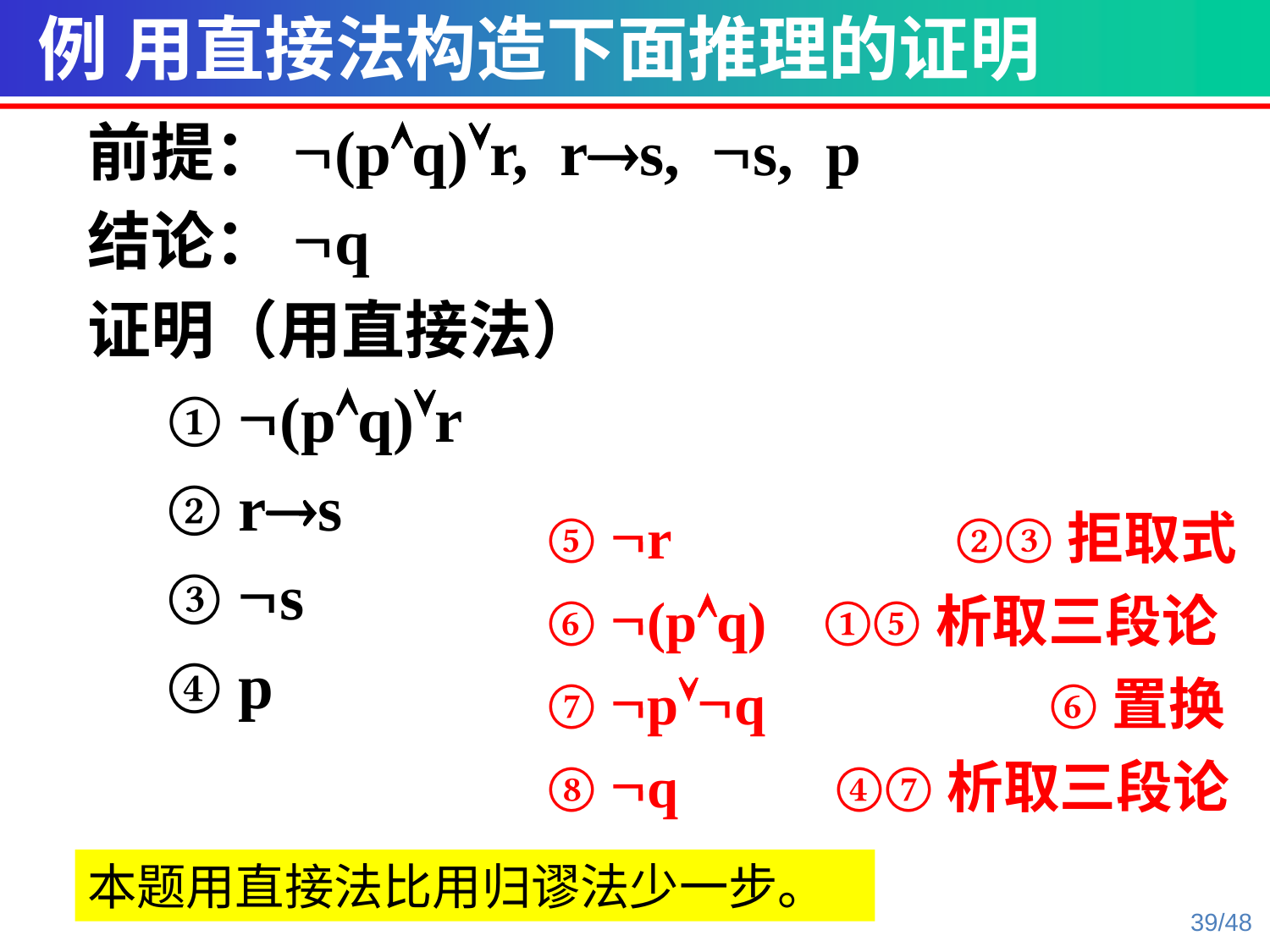

例 用直接法构造下面推理的证明
前提：¬(p∧q)∨r,  r→s,  ¬s,  p
结论：¬q
证明（用直接法）
     ① ¬(p∧q)∨r
     ② r→s
     ③ ¬s
     ④ p

⑤ ¬r                    ②③拒取式
⑥ ¬(p∧q)    ①⑤析取三段论
⑦ ¬p∨¬q                    ⑥置换
⑧ ¬q           ④⑦析取三段论
本题用直接法比用归谬法少一步。
39/48